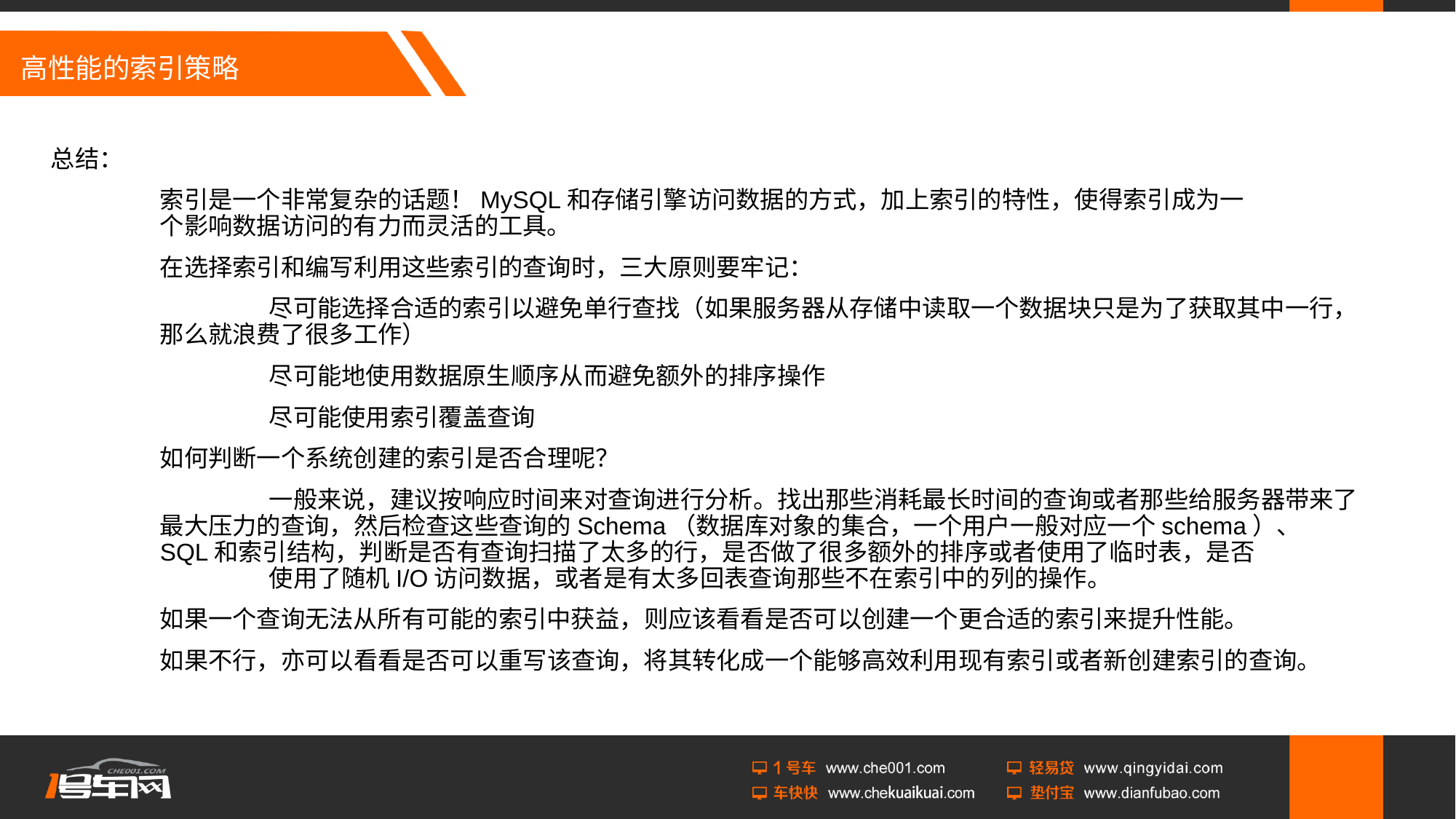

# 高性能的索引策略
总结：
	索引是一个非常复杂的话题！MySQL和存储引擎访问数据的方式，加上索引的特性，使得索引成为一			个影响数据访问的有力而灵活的工具。
	在选择索引和编写利用这些索引的查询时，三大原则要牢记：
		尽可能选择合适的索引以避免单行查找（如果服务器从存储中读取一个数据块只是为了获取其中一行，		那么就浪费了很多工作）
		尽可能地使用数据原生顺序从而避免额外的排序操作
		尽可能使用索引覆盖查询
	如何判断一个系统创建的索引是否合理呢？
		一般来说，建议按响应时间来对查询进行分析。找出那些消耗最长时间的查询或者那些给服务器带来了		最大压力的查询，然后检查这些查询的Schema（数据库对象的集合，一个用户一般对应一个schema）、		SQL和索引结构，判断是否有查询扫描了太多的行，是否做了很多额外的排序或者使用了临时表，是否			使用了随机I/O访问数据，或者是有太多回表查询那些不在索引中的列的操作。
	如果一个查询无法从所有可能的索引中获益，则应该看看是否可以创建一个更合适的索引来提升性能。
	如果不行，亦可以看看是否可以重写该查询，将其转化成一个能够高效利用现有索引或者新创建索引的查询。